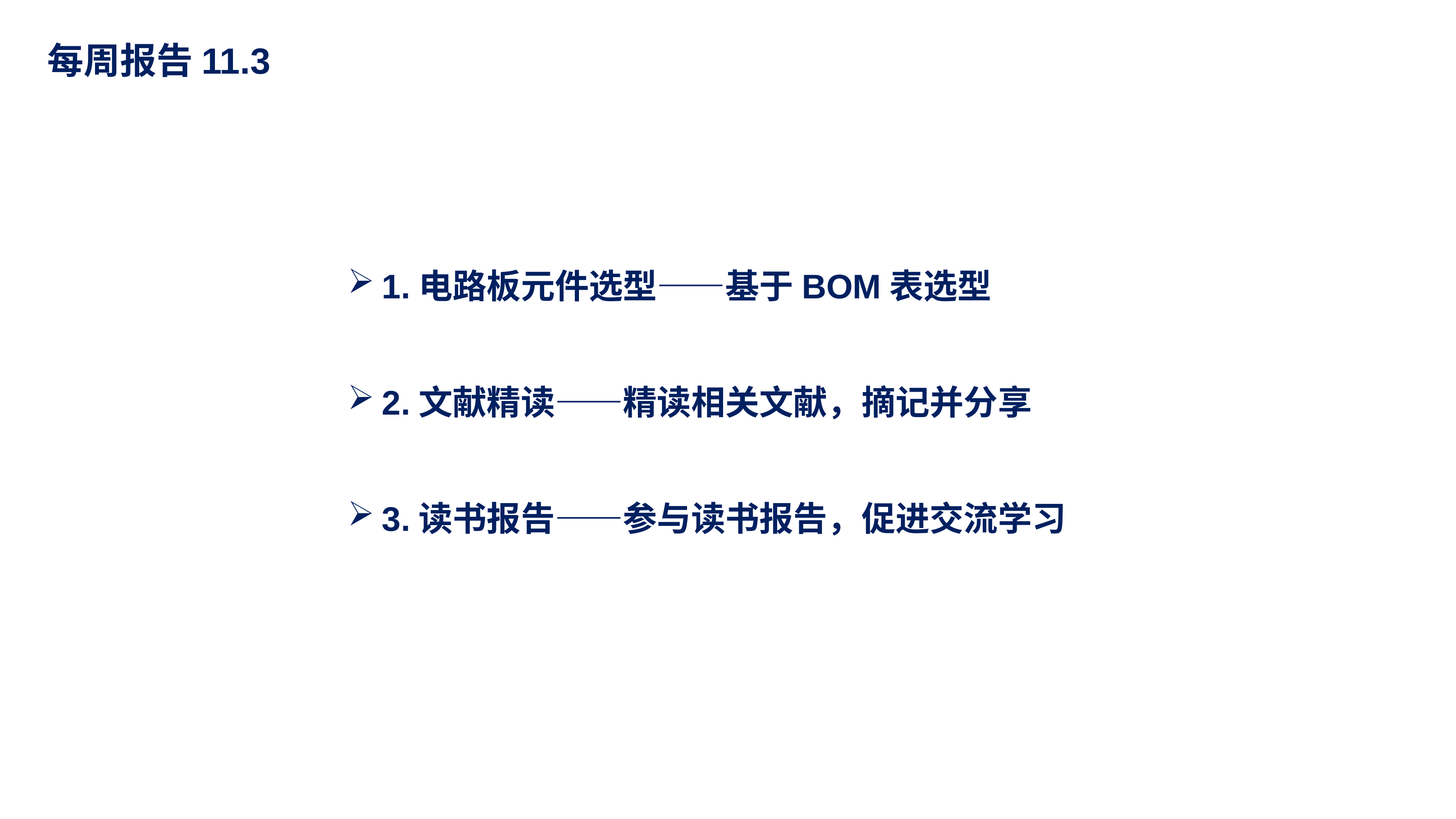

每周报告11.3
1.电路板元件选型——基于BOM表选型
2.文献精读——精读相关文献，摘记并分享
3.读书报告——参与读书报告，促进交流学习